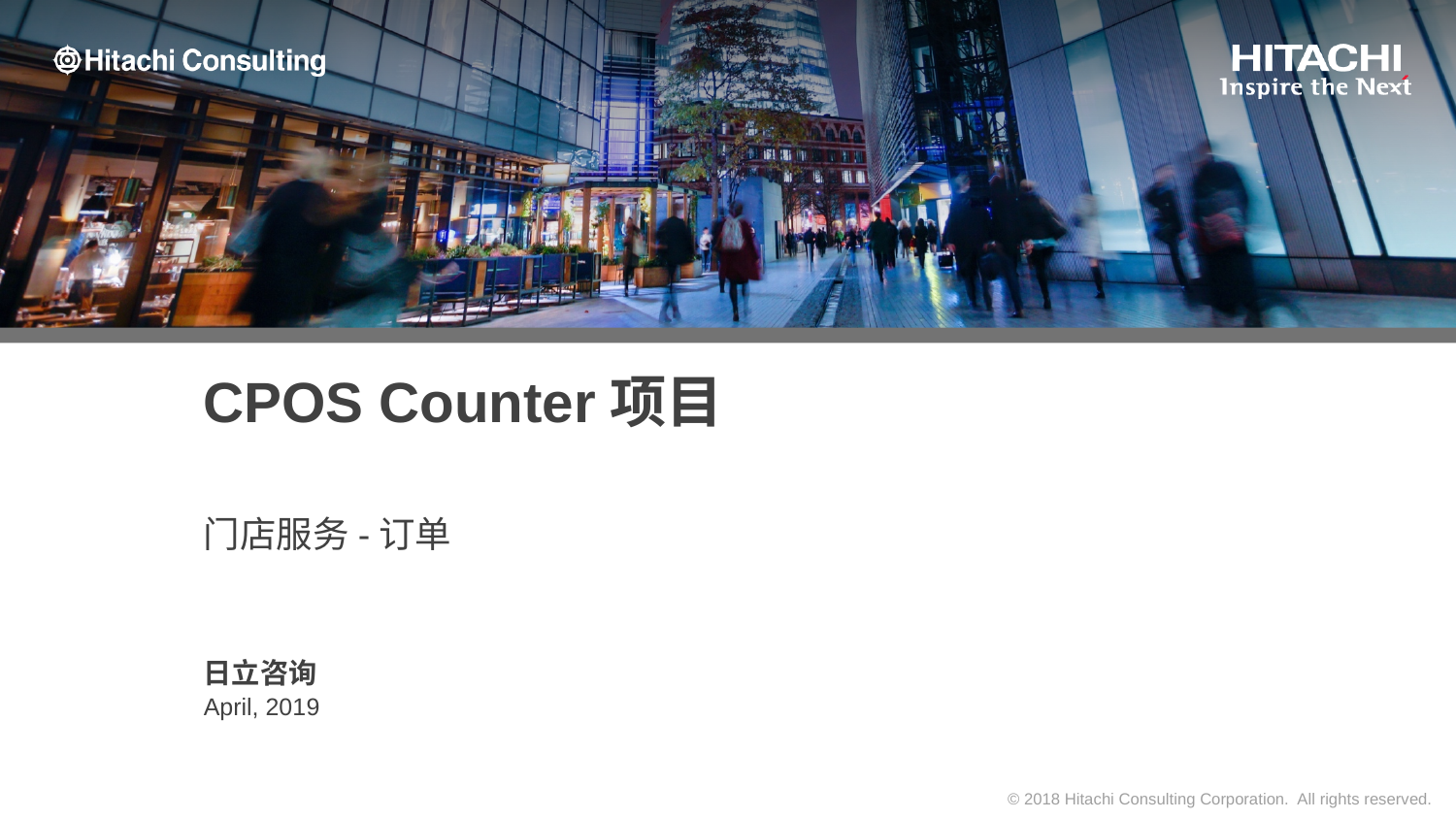

# CPOS Counter项目
门店服务-订单
日立咨询
April, 2019